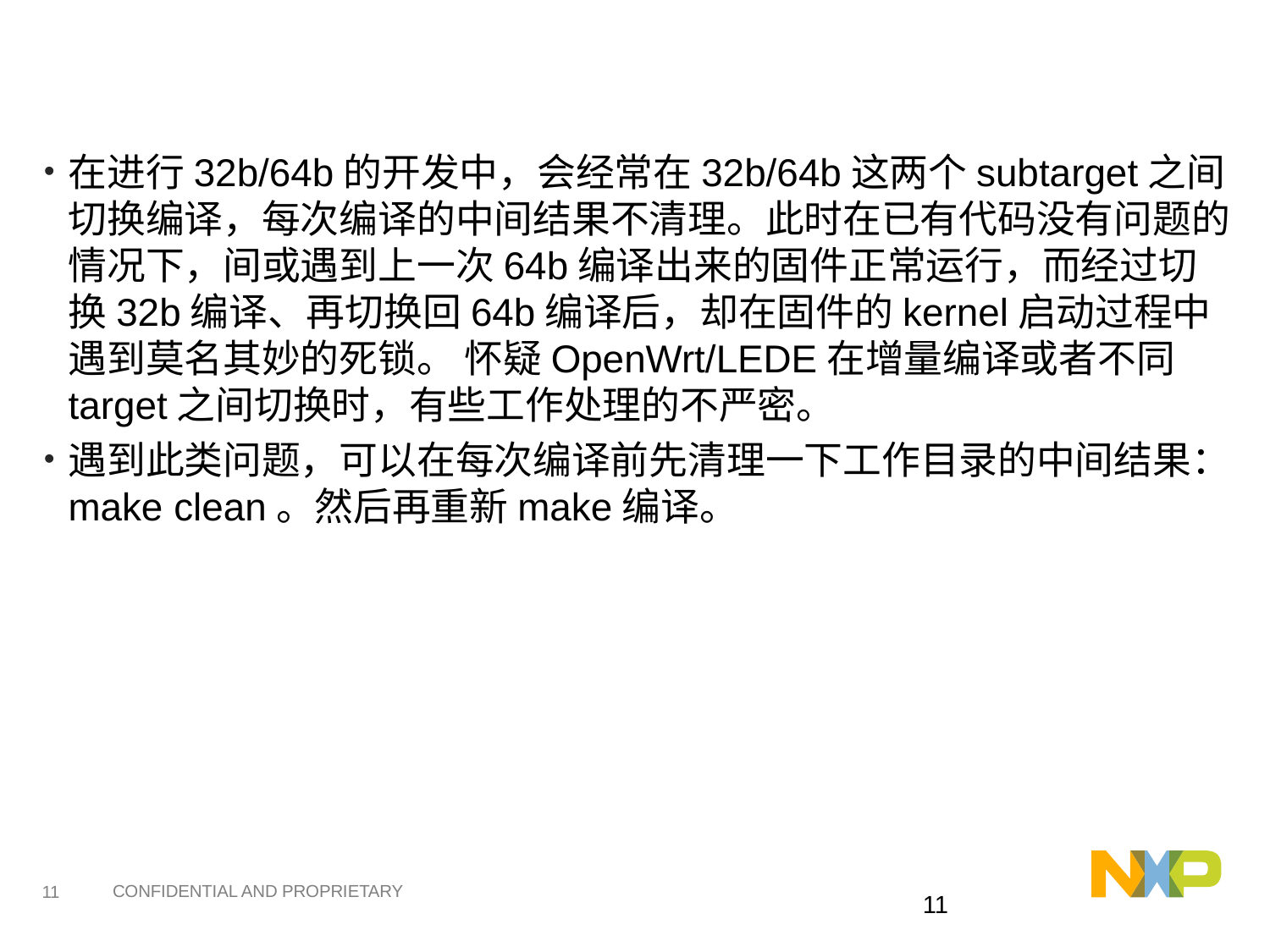

#
在进行32b/64b的开发中，会经常在32b/64b这两个subtarget之间切换编译，每次编译的中间结果不清理。此时在已有代码没有问题的情况下，间或遇到上一次64b编译出来的固件正常运行，而经过切换32b编译、再切换回64b编译后，却在固件的kernel启动过程中遇到莫名其妙的死锁。 怀疑OpenWrt/LEDE在增量编译或者不同target之间切换时，有些工作处理的不严密。
遇到此类问题，可以在每次编译前先清理一下工作目录的中间结果：make clean。然后再重新make编译。
11